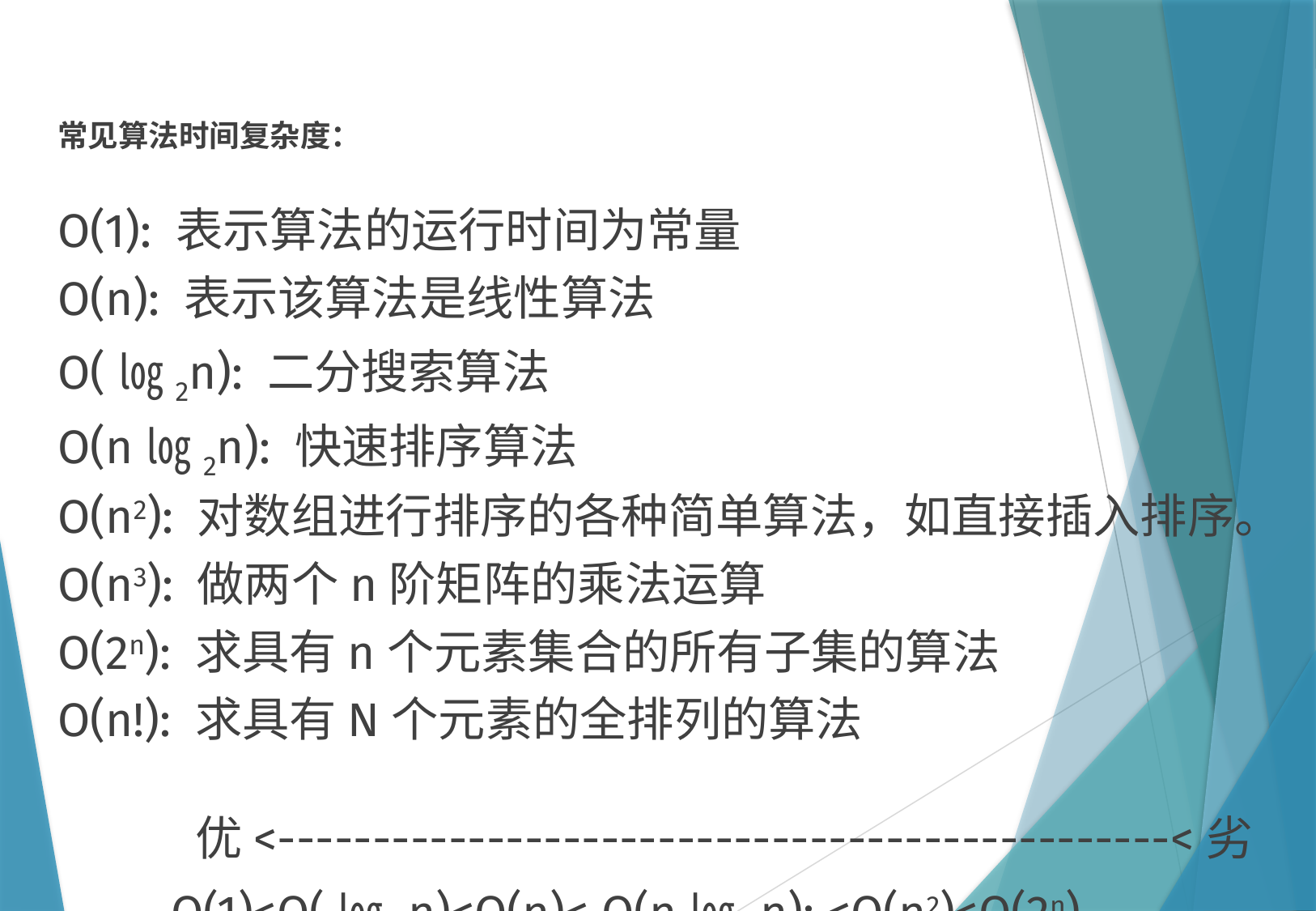

常见算法时间复杂度：
O(1): 表示算法的运行时间为常量
O(n): 表示该算法是线性算法
O(㏒2n): 二分搜索算法
O(n㏒2n): 快速排序算法
O(n2): 对数组进行排序的各种简单算法，如直接插入排序。
O(n3): 做两个n阶矩阵的乘法运算
O(2n): 求具有n个元素集合的所有子集的算法
O(n!): 求具有N个元素的全排列的算法
            优<-----------------------------------------------<劣
         O(1)<O(㏒2n)<O(n)< O(n㏒2n): <O(n2)<O(2n)